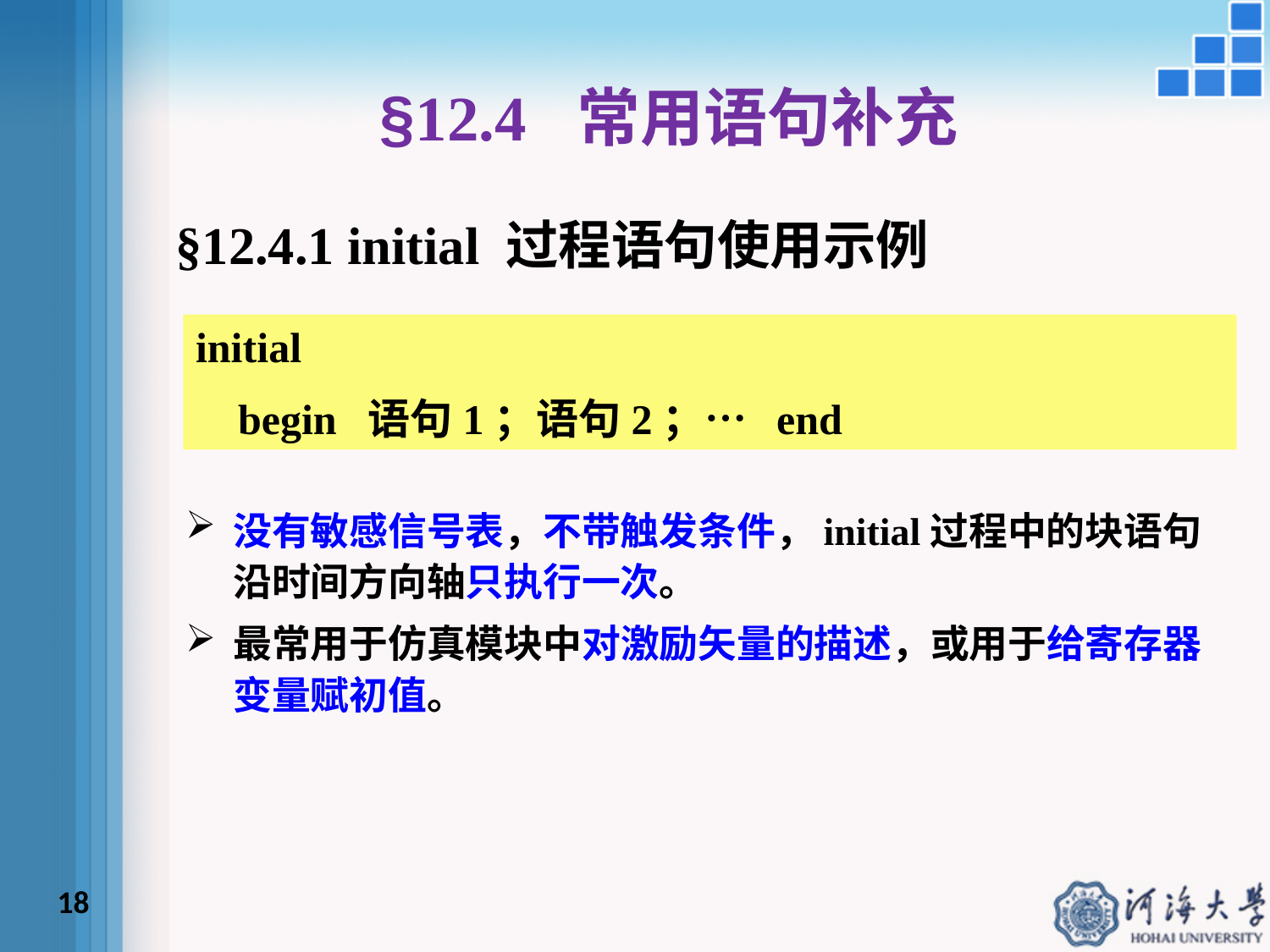

# §12.4  常用语句补充
§12.4.1 initial 过程语句使用示例
initial
    begin  语句1；语句2；…  end
没有敏感信号表，不带触发条件，initial过程中的块语句沿时间方向轴只执行一次。
最常用于仿真模块中对激励矢量的描述，或用于给寄存器变量赋初值。
18